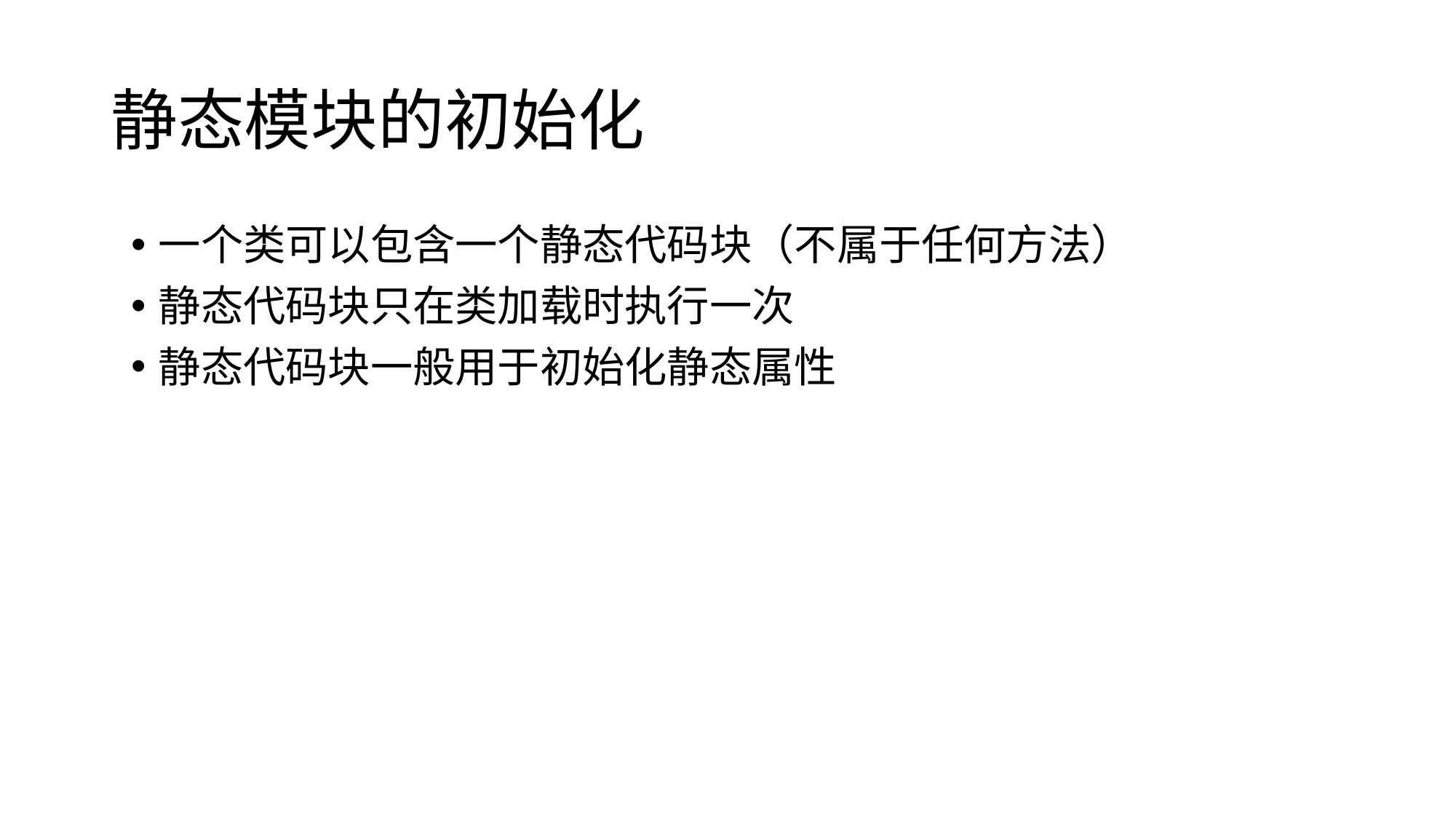

# 静态模块的初始化
一个类可以包含一个静态代码块（不属于任何方法）
静态代码块只在类加载时执行一次
静态代码块一般用于初始化静态属性